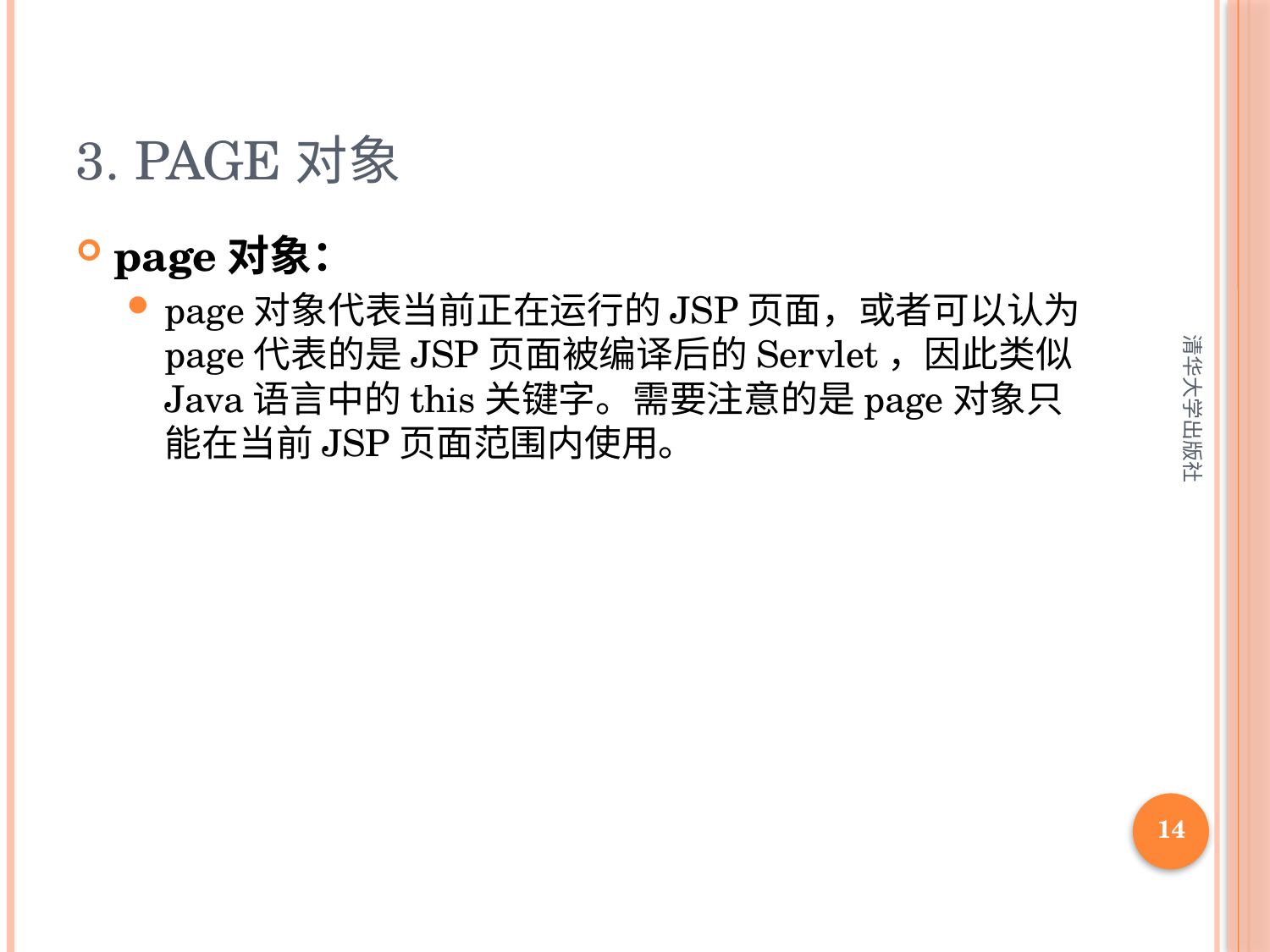

# 3. page对象
page对象：
page对象代表当前正在运行的JSP页面，或者可以认为page代表的是JSP页面被编译后的Servlet，因此类似Java语言中的this关键字。需要注意的是page对象只能在当前JSP页面范围内使用。

清华大学出版社
14